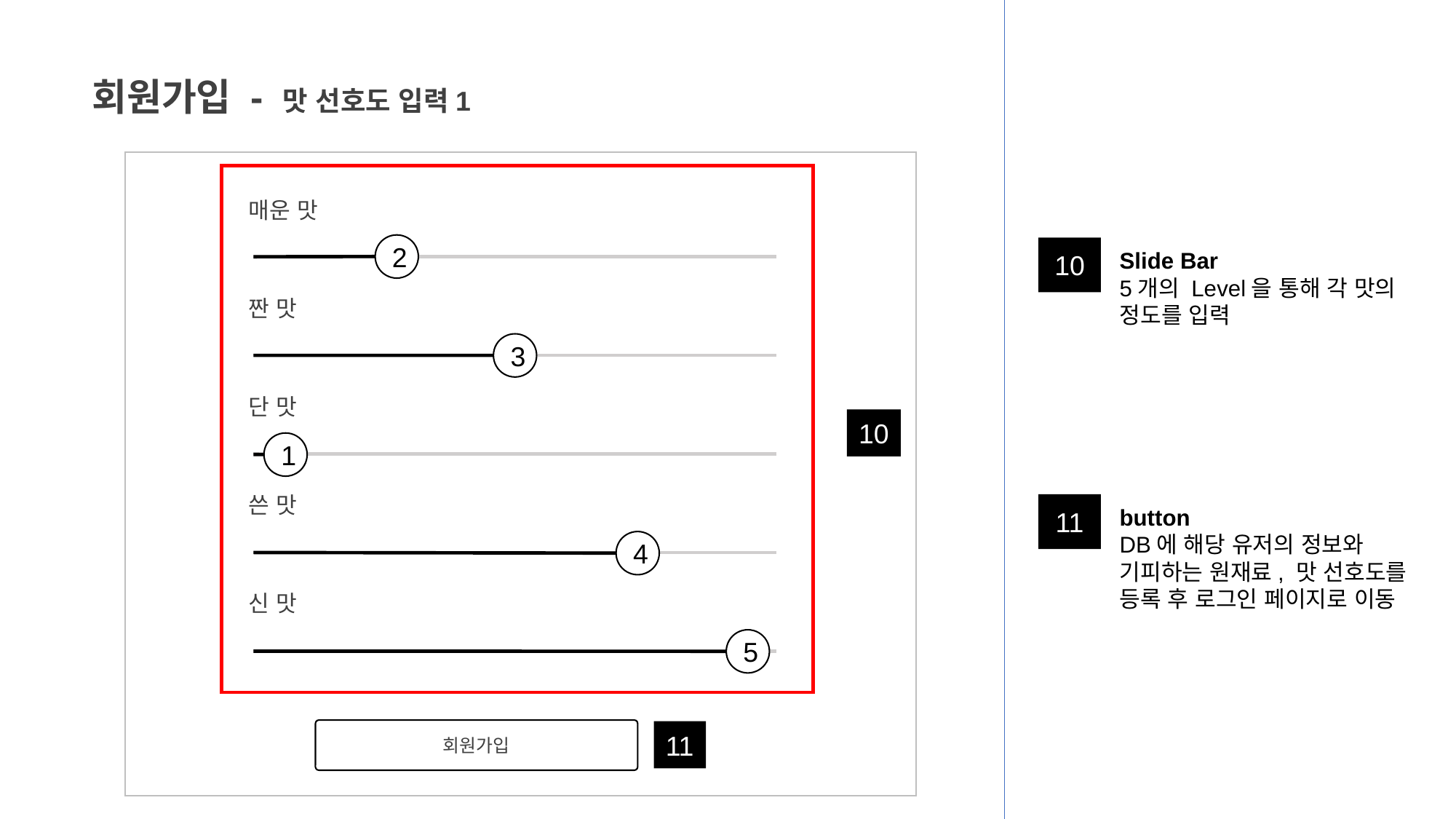

회원가입 - 맛 선호도 입력1

매운 맛
2
10
Slide Bar
5개의 Level을 통해 각 맛의 정도를 입력
짠 맛
3
단 맛
10
1
쓴 맛
11
button
DB에 해당 유저의 정보와 기피하는 원재료, 맛 선호도를 등록 후 로그인 페이지로 이동
4
신 맛
5
회원가입
11